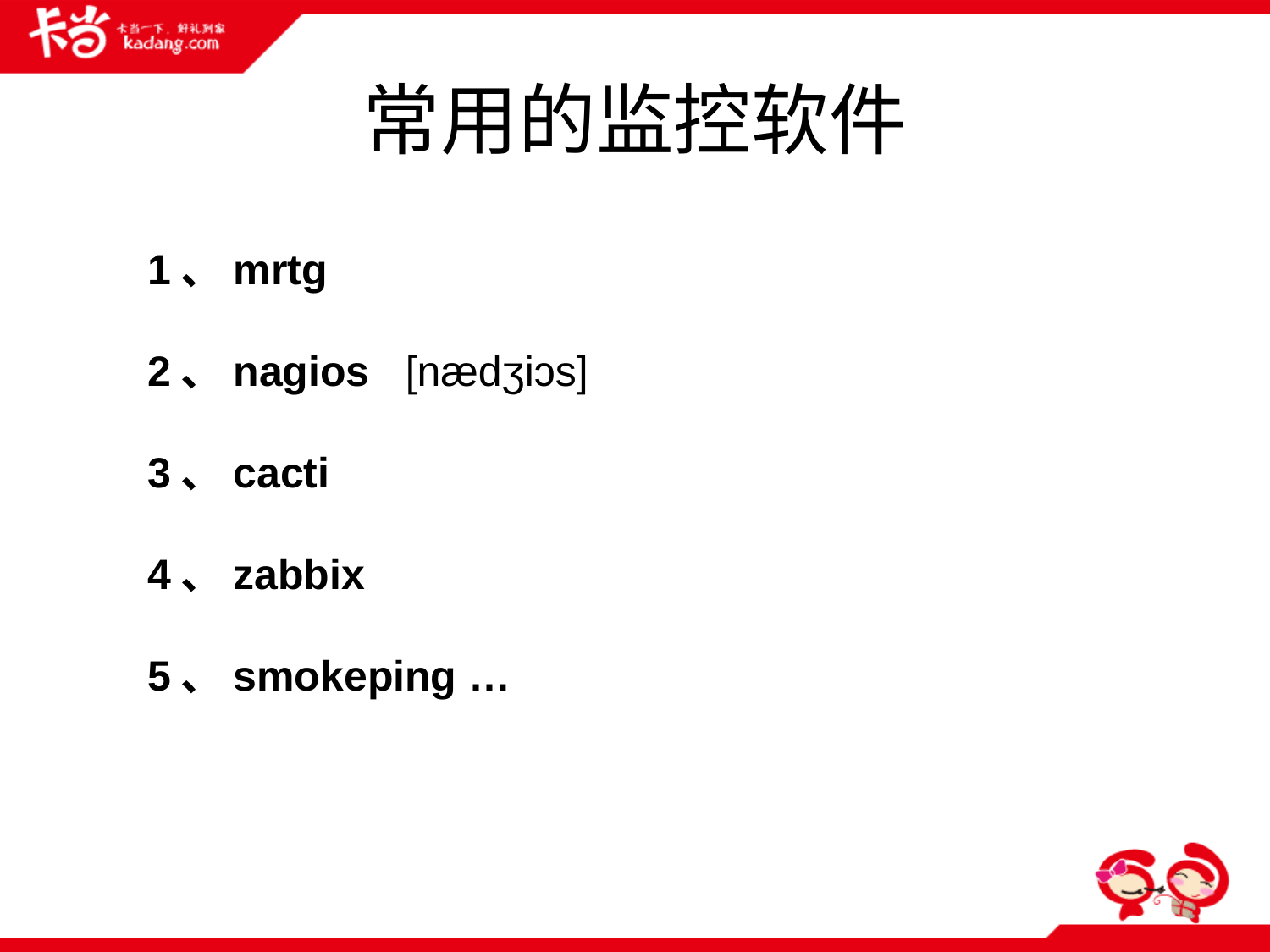

# 常用的监控软件
1、mrtg

2、nagios   [nædʒiɔs]

3、cacti

4、zabbix

5、smokeping …